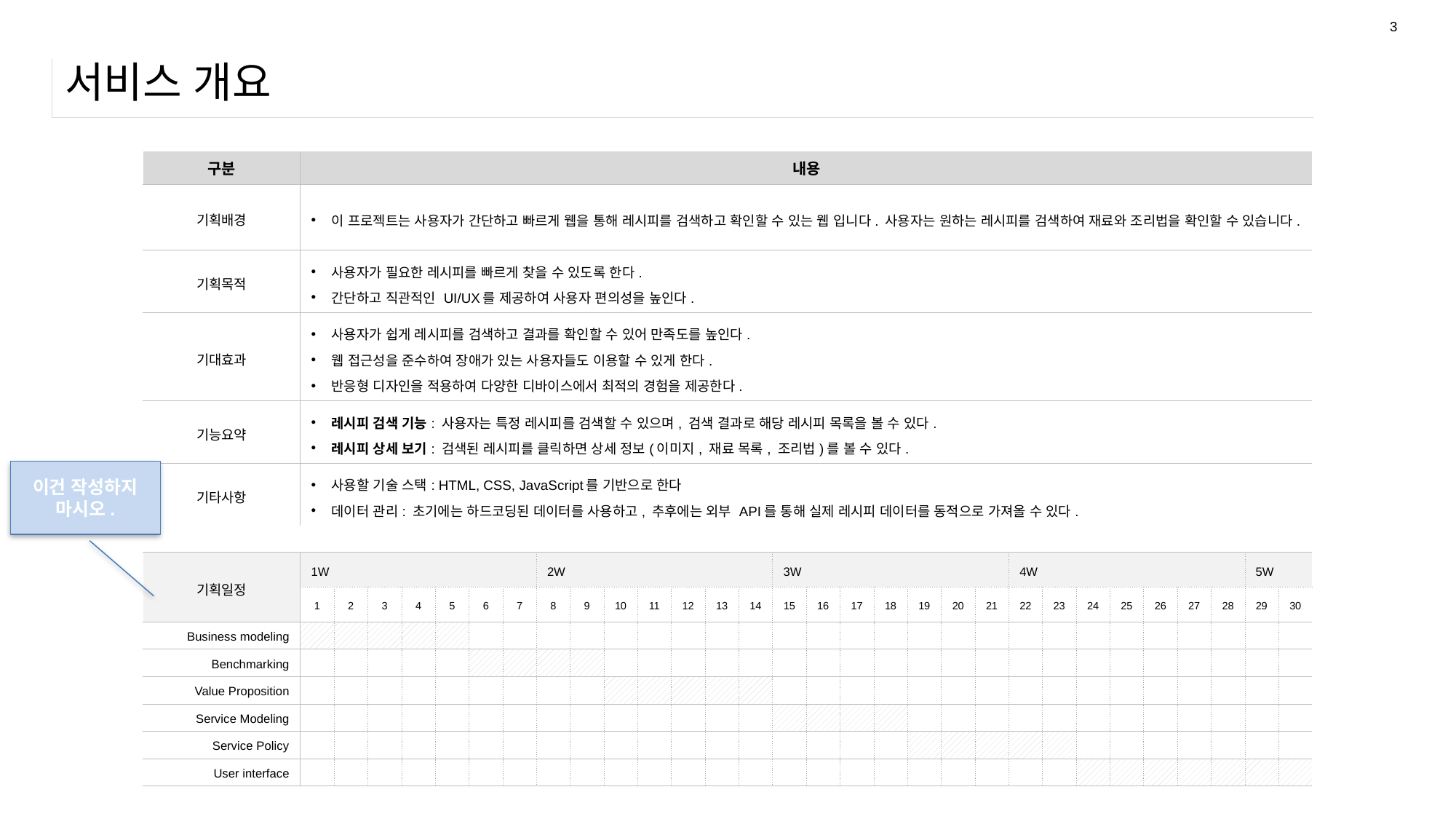

3
# 서비스 개요
| 구분 | 내용 |  |  |  |  |  |  |  |  |  |  |  |  |  |  |  |  |  |  |  |  |  |  |  |  |  |  |  |  |  |
| --- | --- | --- | --- | --- | --- | --- | --- | --- | --- | --- | --- | --- | --- | --- | --- | --- | --- | --- | --- | --- | --- | --- | --- | --- | --- | --- | --- | --- | --- | --- |
| 기획배경 | 이 프로젝트는 사용자가 간단하고 빠르게 웹을 통해 레시피를 검색하고 확인할 수 있는 웹 입니다. 사용자는 원하는 레시피를 검색하여 재료와 조리법을 확인할 수 있습니다. |  |  |  |  |  |  |  |  |  |  |  |  |  |  |  |  |  |  |  |  |  |  |  |  |  |  |  |  |  |
| 기획목적 | 사용자가 필요한 레시피를 빠르게 찾을 수 있도록 한다. 간단하고 직관적인 UI/UX를 제공하여 사용자 편의성을 높인다. |  |  |  |  |  |  |  |  |  |  |  |  |  |  |  |  |  |  |  |  |  |  |  |  |  |  |  |  |  |
| 기대효과 | 사용자가 쉽게 레시피를 검색하고 결과를 확인할 수 있어 만족도를 높인다. 웹 접근성을 준수하여 장애가 있는 사용자들도 이용할 수 있게 한다. 반응형 디자인을 적용하여 다양한 디바이스에서 최적의 경험을 제공한다. |  |  |  |  |  |  |  |  |  |  |  |  |  |  |  |  |  |  |  |  |  |  |  |  |  |  |  |  |  |
| 기능요약 | 레시피 검색 기능: 사용자는 특정 레시피를 검색할 수 있으며, 검색 결과로 해당 레시피 목록을 볼 수 있다. 레시피 상세 보기: 검색된 레시피를 클릭하면 상세 정보(이미지, 재료 목록, 조리법)를 볼 수 있다. |  |  |  |  |  |  |  |  |  |  |  |  |  |  |  |  |  |  |  |  |  |  |  |  |  |  |  |  |  |
| 기타사항 | 사용할 기술 스택: HTML, CSS, JavaScript를 기반으로 한다 데이터 관리: 초기에는 하드코딩된 데이터를 사용하고, 추후에는 외부 API를 통해 실제 레시피 데이터를 동적으로 가져올 수 있다. |  |  |  |  |  |  |  |  |  |  |  |  |  |  |  |  |  |  |  |  |  |  |  |  |  |  |  |  |  |
|  |  |  |  |  |  |  |  |  |  |  |  |  |  |  |  |  |  |  |  |  |  |  |  |  |  |  |  |  |  |  |
| 기획일정 | 1W |  |  |  |  |  |  | 2W |  |  |  |  |  |  | 3W |  |  |  |  |  |  | 4W |  |  |  |  |  |  | 5W |  |
|  | 1 | 2 | 3 | 4 | 5 | 6 | 7 | 8 | 9 | 10 | 11 | 12 | 13 | 14 | 15 | 16 | 17 | 18 | 19 | 20 | 21 | 22 | 23 | 24 | 25 | 26 | 27 | 28 | 29 | 30 |
| Business modeling |  |  |  |  |  |  |  |  |  |  |  |  |  |  |  |  |  |  |  |  |  |  |  |  |  |  |  |  |  |  |
| Benchmarking |  |  |  |  |  |  |  |  |  |  |  |  |  |  |  |  |  |  |  |  |  |  |  |  |  |  |  |  |  |  |
| Value Proposition |  |  |  |  |  |  |  |  |  |  |  |  |  |  |  |  |  |  |  |  |  |  |  |  |  |  |  |  |  |  |
| Service Modeling |  |  |  |  |  |  |  |  |  |  |  |  |  |  |  |  |  |  |  |  |  |  |  |  |  |  |  |  |  |  |
| Service Policy |  |  |  |  |  |  |  |  |  |  |  |  |  |  |  |  |  |  |  |  |  |  |  |  |  |  |  |  |  |  |
| User interface |  |  |  |  |  |  |  |  |  |  |  |  |  |  |  |  |  |  |  |  |  |  |  |  |  |  |  |  |  |  |
이건 작성하지 마시오.